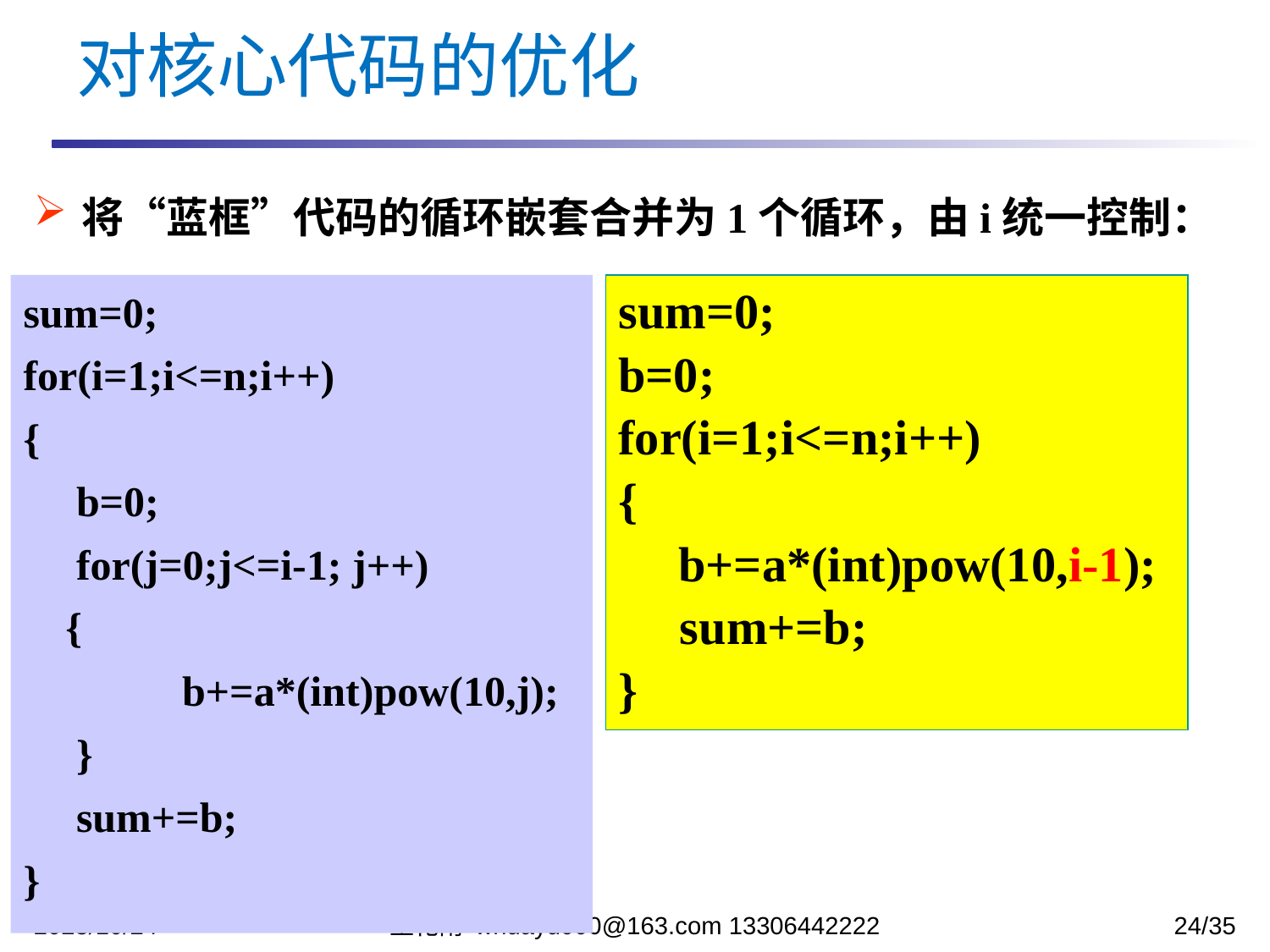

对核心代码的优化
将“蓝框”代码的循环嵌套合并为1个循环，由i统一控制：
sum=0;
for(i=1;i<=n;i++)
{
     b=0;
     for(j=0;j<=i-1; j++)
    {
	   b+=a*(int)pow(10,j);
     }
     sum+=b;
}

sum=0;
b=0;
for(i=1;i<=n;i++)
{
	 b+=a*(int)pow(10,i-1);
     sum+=b;
}
2023/10/24
王化雨 whuayu000@163.com 13306442222
24/35